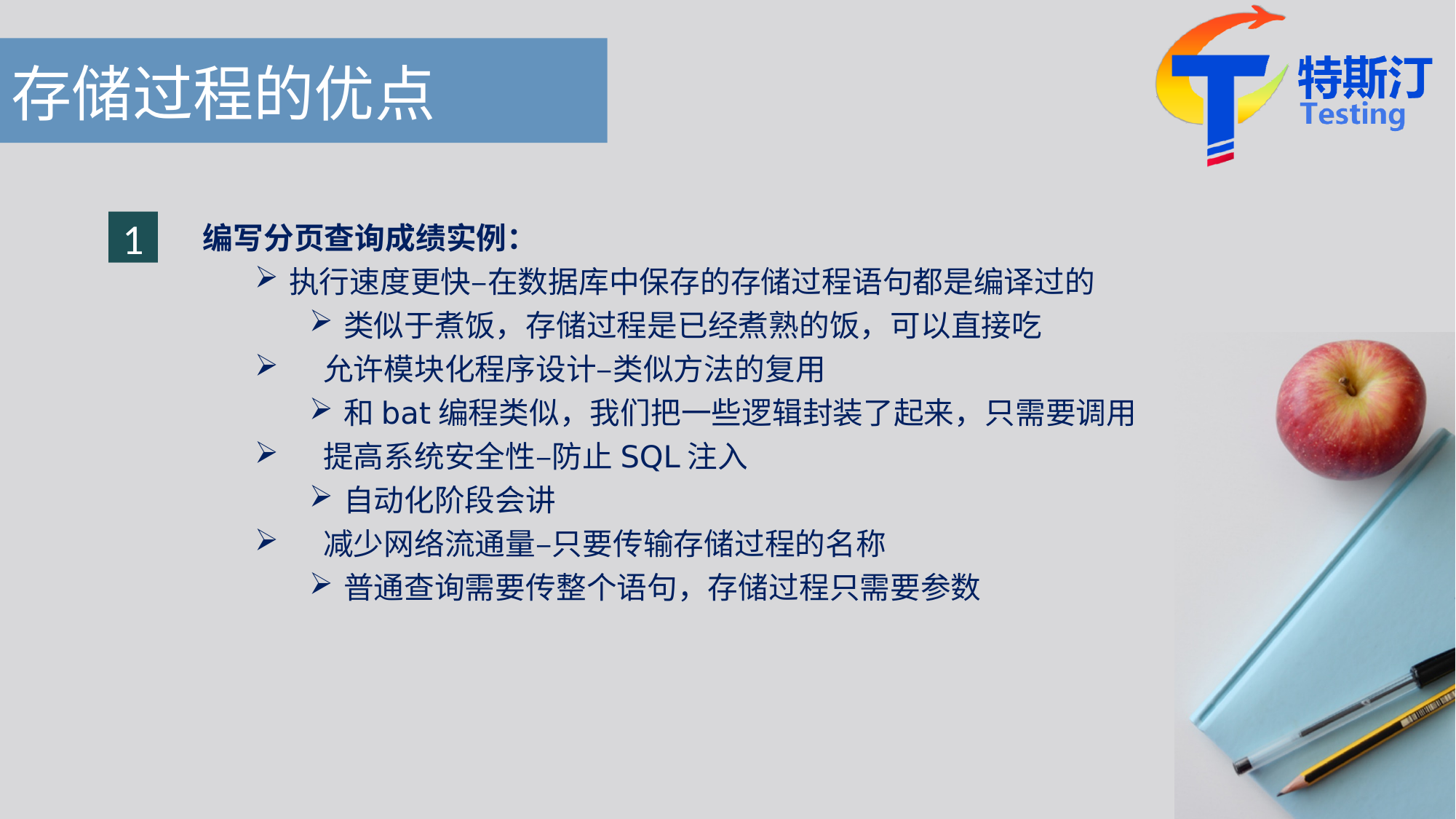

# 存储过程的优点
编写分页查询成绩实例：
执行速度更快–在数据库中保存的存储过程语句都是编译过的
类似于煮饭，存储过程是已经煮熟的饭，可以直接吃
    允许模块化程序设计–类似方法的复用
和bat编程类似，我们把一些逻辑封装了起来，只需要调用
    提高系统安全性–防止SQL注入
自动化阶段会讲
    减少网络流通量–只要传输存储过程的名称
普通查询需要传整个语句，存储过程只需要参数
1